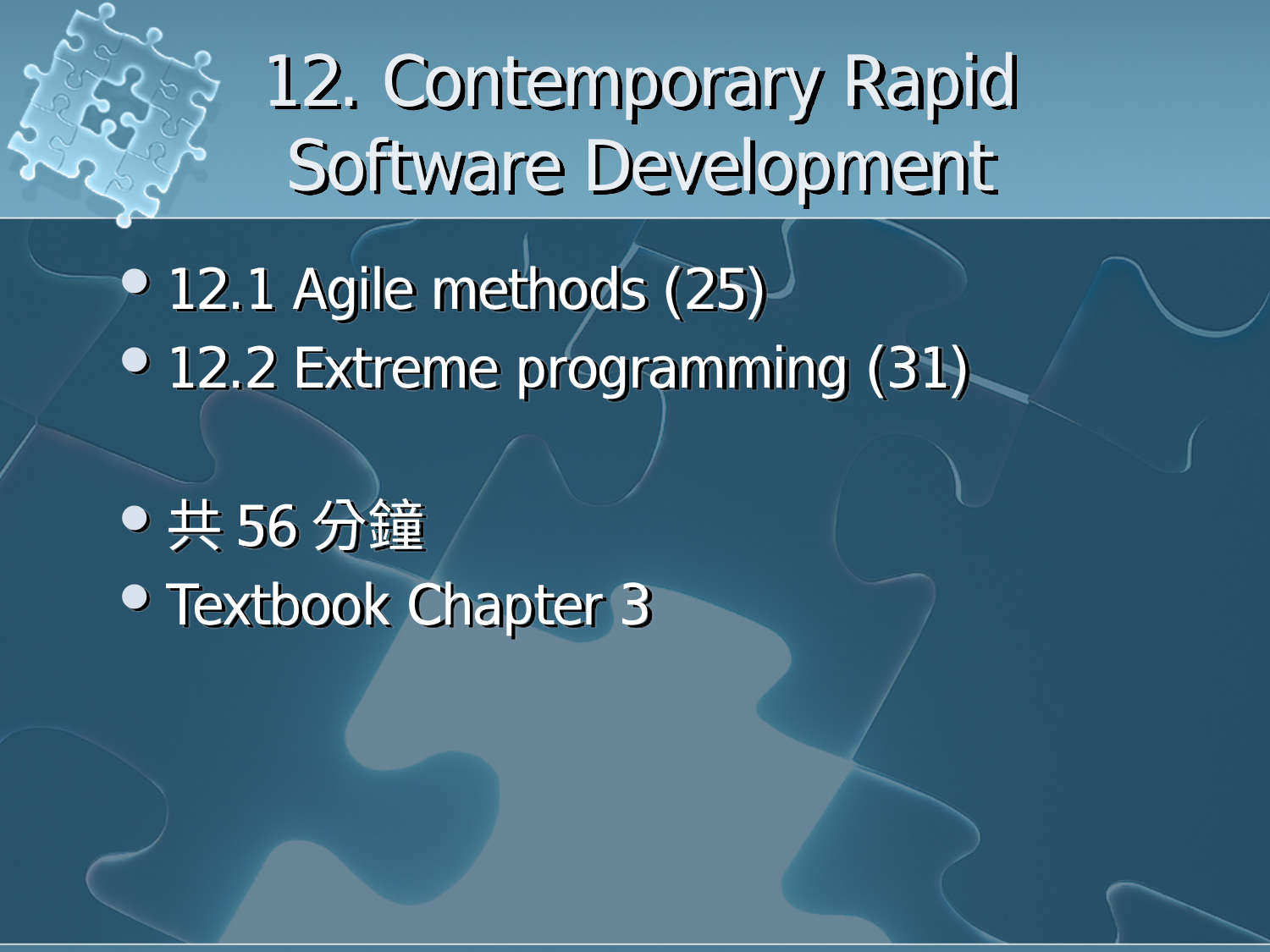

# 12. Contemporary Rapid Software Development
12.1 Agile methods (25)
12.2 Extreme programming (31)

共56分鐘
Textbook Chapter 3